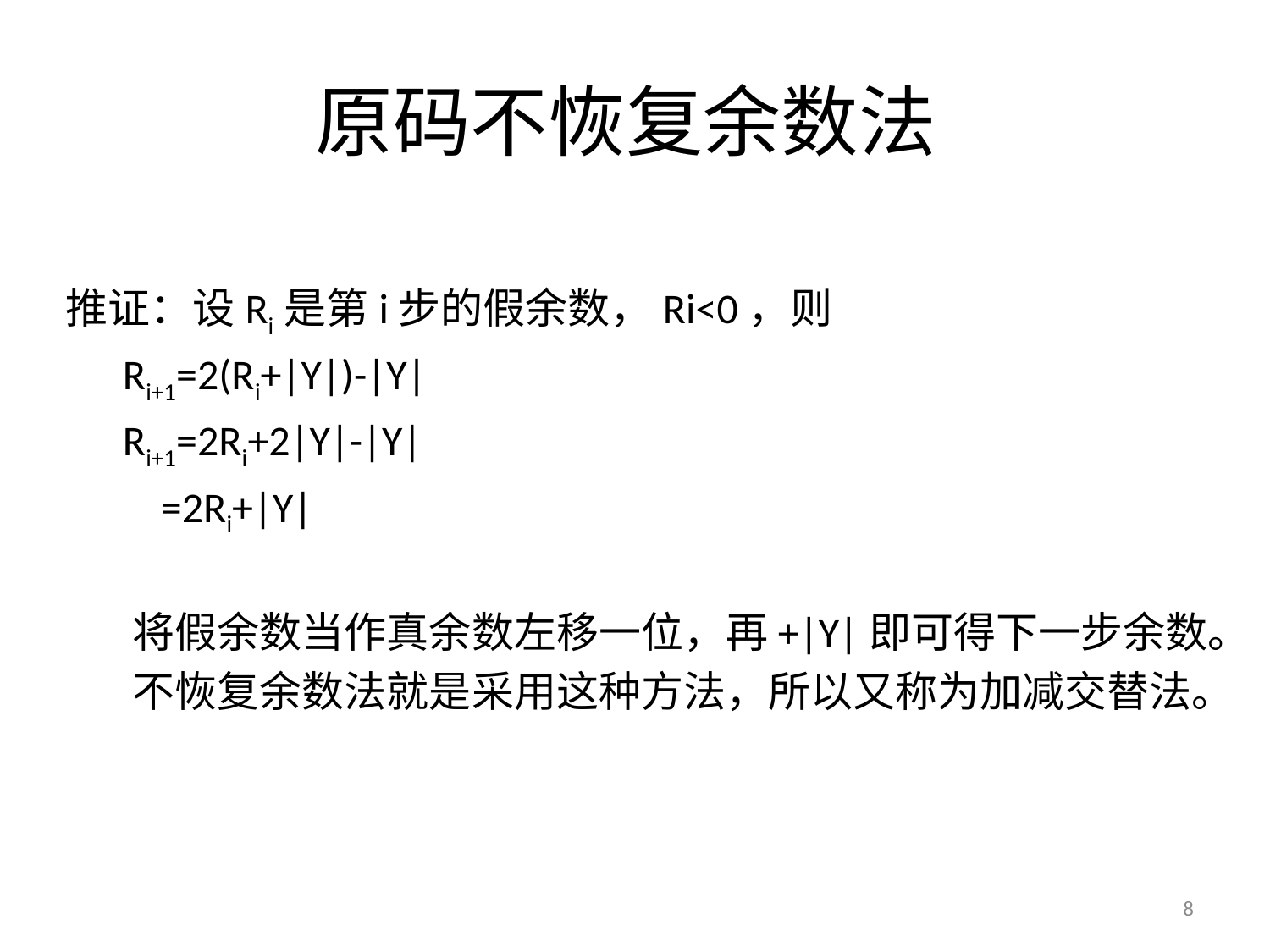

# 原码不恢复余数法
推证：设Ri是第i步的假余数，Ri<0，则
      Ri+1=2(Ri+|Y|)-|Y|
      Ri+1=2Ri+2|Y|-|Y|
          =2Ri+|Y|

      将假余数当作真余数左移一位，再+|Y|即可得下一步余数。
      不恢复余数法就是采用这种方法，所以又称为加减交替法。
8